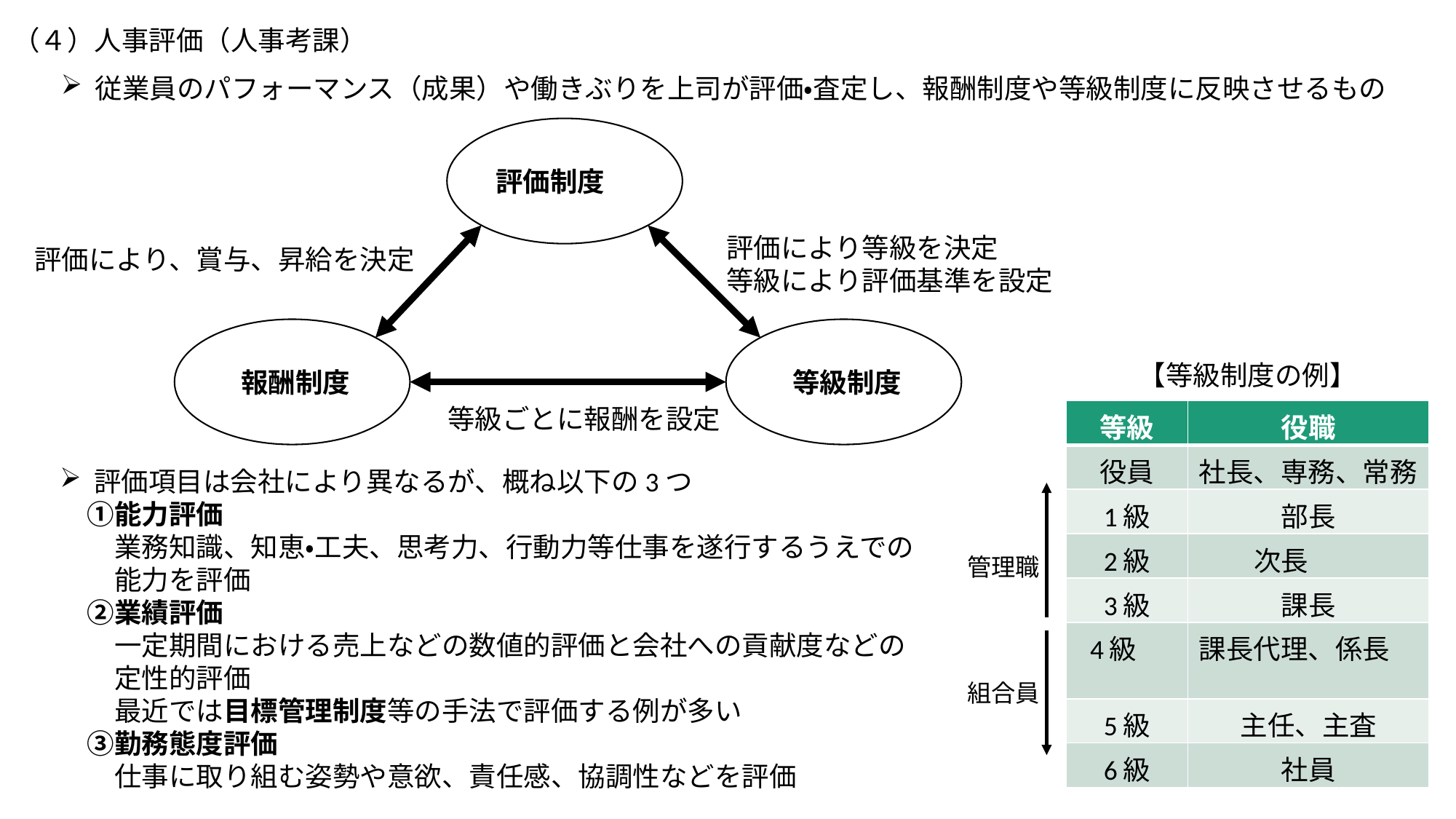

（４）人事評価（人事考課）
従業員のパフォーマンス（成果）や働きぶりを上司が評価・査定し、報酬制度や等級制度に反映させるもの

評価制度
評価により等級を決定
等級により評価基準を設定
評価により、賞与、昇給を決定

報酬制度

等級制度
等級ごとに報酬を設定
【等級制度の例】
| 等級 | 役職 |
| --- | --- |
| 役員 | 社長、専務、常務 |
| 1級 | 部長 |
| 2級 | 次長 |
| 3級 | 課長 |
| 4級 | 課長代理、係長 |
| 5級 | 主任、主査 |
| 6級 | 社員 |
評価項目は会社により異なるが、概ね以下の3つ
　①能力評価
　　業務知識、知恵・工夫、思考力、行動力等仕事を遂行するうえでの
　　能力を評価
　②業績評価
　　一定期間における売上などの数値的評価と会社への貢献度などの
　　定性的評価
　　最近では目標管理制度等の手法で評価する例が多い
　③勤務態度評価
　　仕事に取り組む姿勢や意欲、責任感、協調性などを評価
管理職
組合員
15